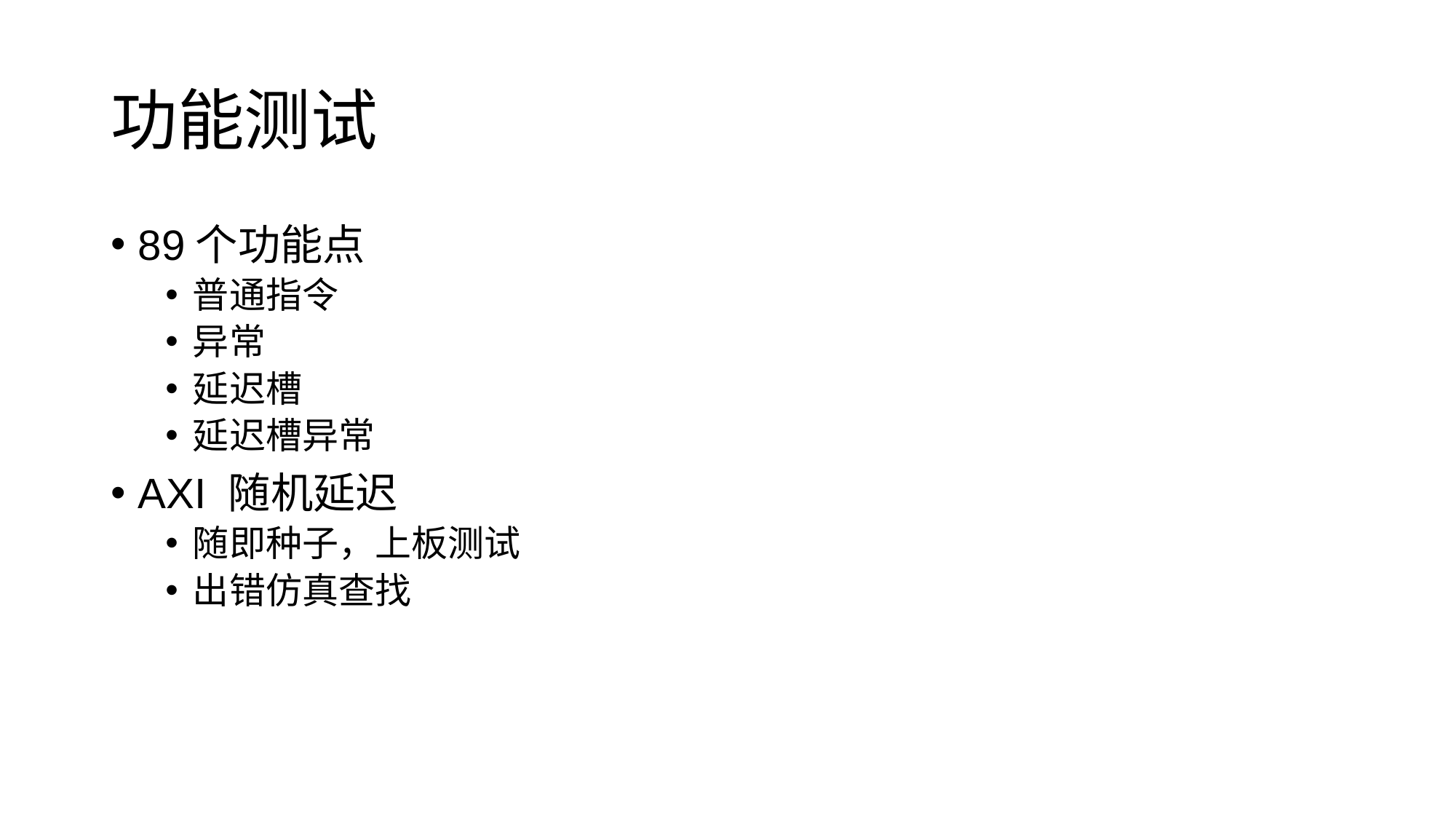

# 功能测试
89个功能点
普通指令
异常
延迟槽
延迟槽异常
AXI 随机延迟
随即种子，上板测试
出错仿真查找